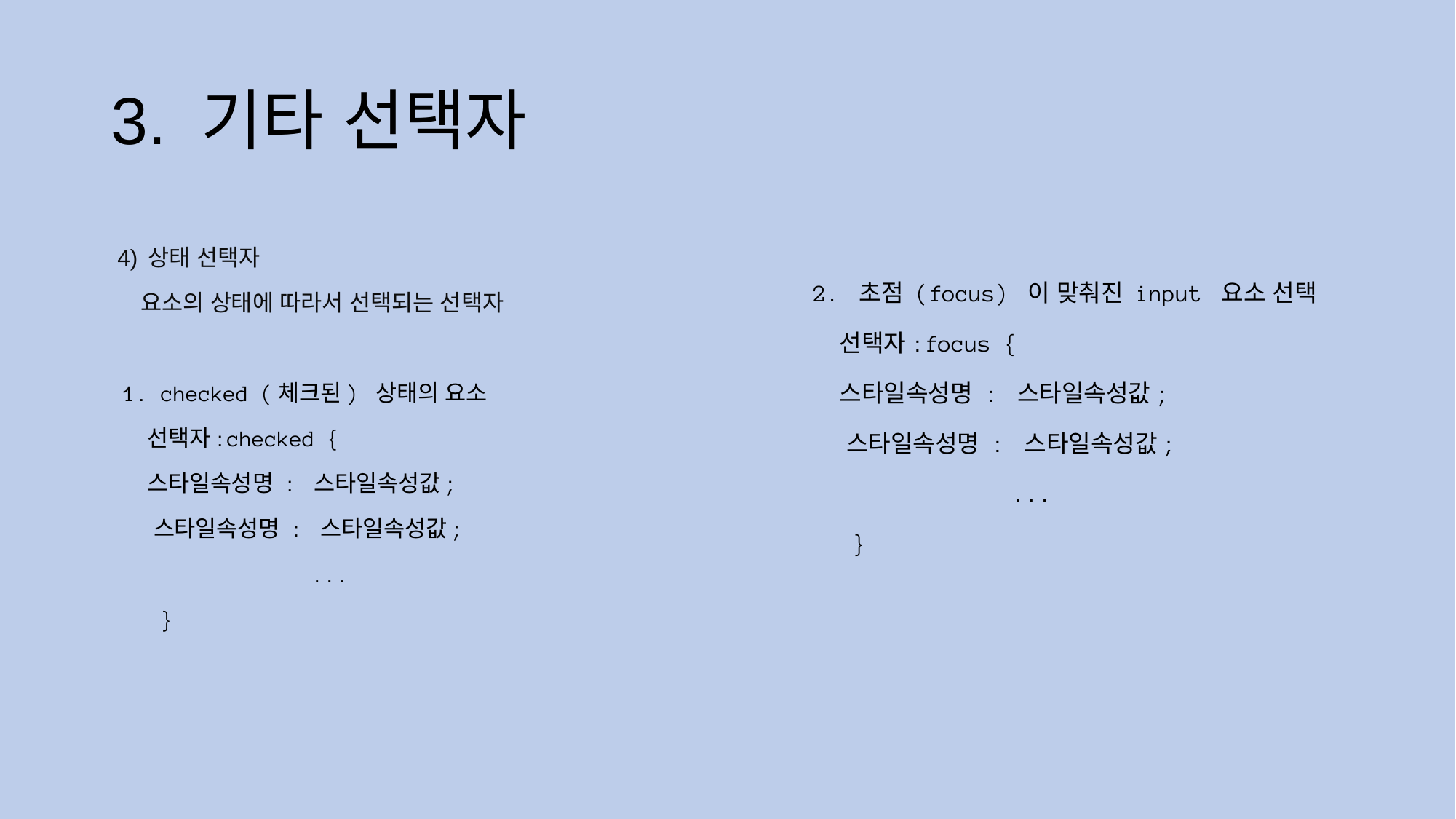

# 3. 기타 선택자
 4) 상태 선택자
    요소의 상태에 따라서 선택되는 선택자

 1. checked (체크된) 상태의 요소
     선택자:checked {
     스타일속성명 : 스타일속성값;
      스타일속성명 : 스타일속성값;
                ...
    }

 2. 초점 (focus) 이 맞춰진 input 요소 선택
     선택자:focus {
     스타일속성명 : 스타일속성값;
      스타일속성명 : 스타일속성값;
                ...
    }